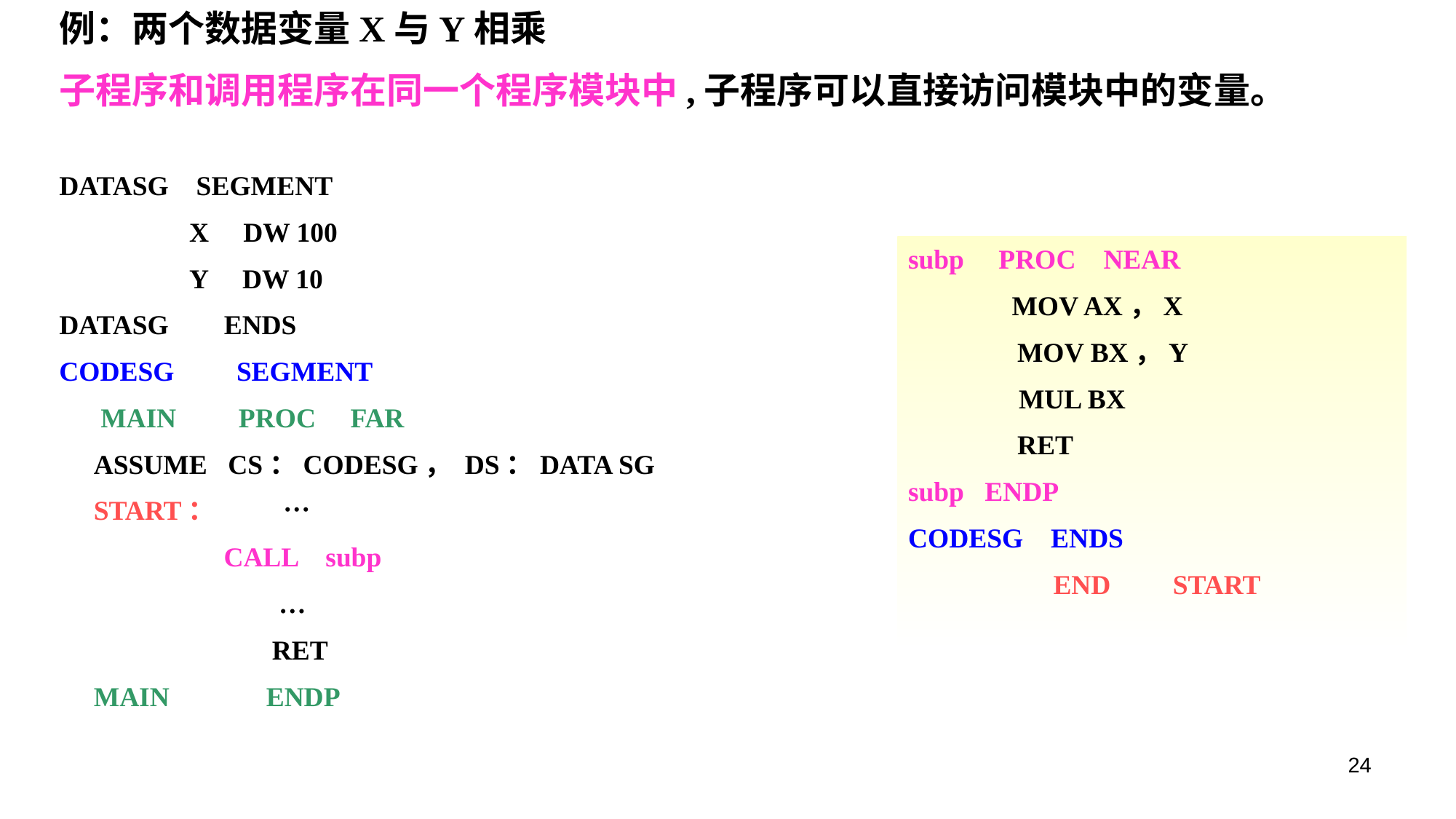

例：两个数据变量X与Y相乘
子程序和调用程序在同一个程序模块中,子程序可以直接访问模块中的变量。
DATASG    SEGMENT
	   X     DW 100
	   Y     DW 10
DATASG        ENDS
CODESG         SEGMENT
      MAIN         PROC     FAR
     ASSUME   CS：CODESG， DS：DATA SG
     START：           …
	        CALL    subp
	                …
	               RET
     MAIN              ENDP
subp     PROC    NEAR
               MOV AX，X
	MOV BX，Y
                MUL BX
	RET
subp   ENDP
CODESG    ENDS
                     END         START

24